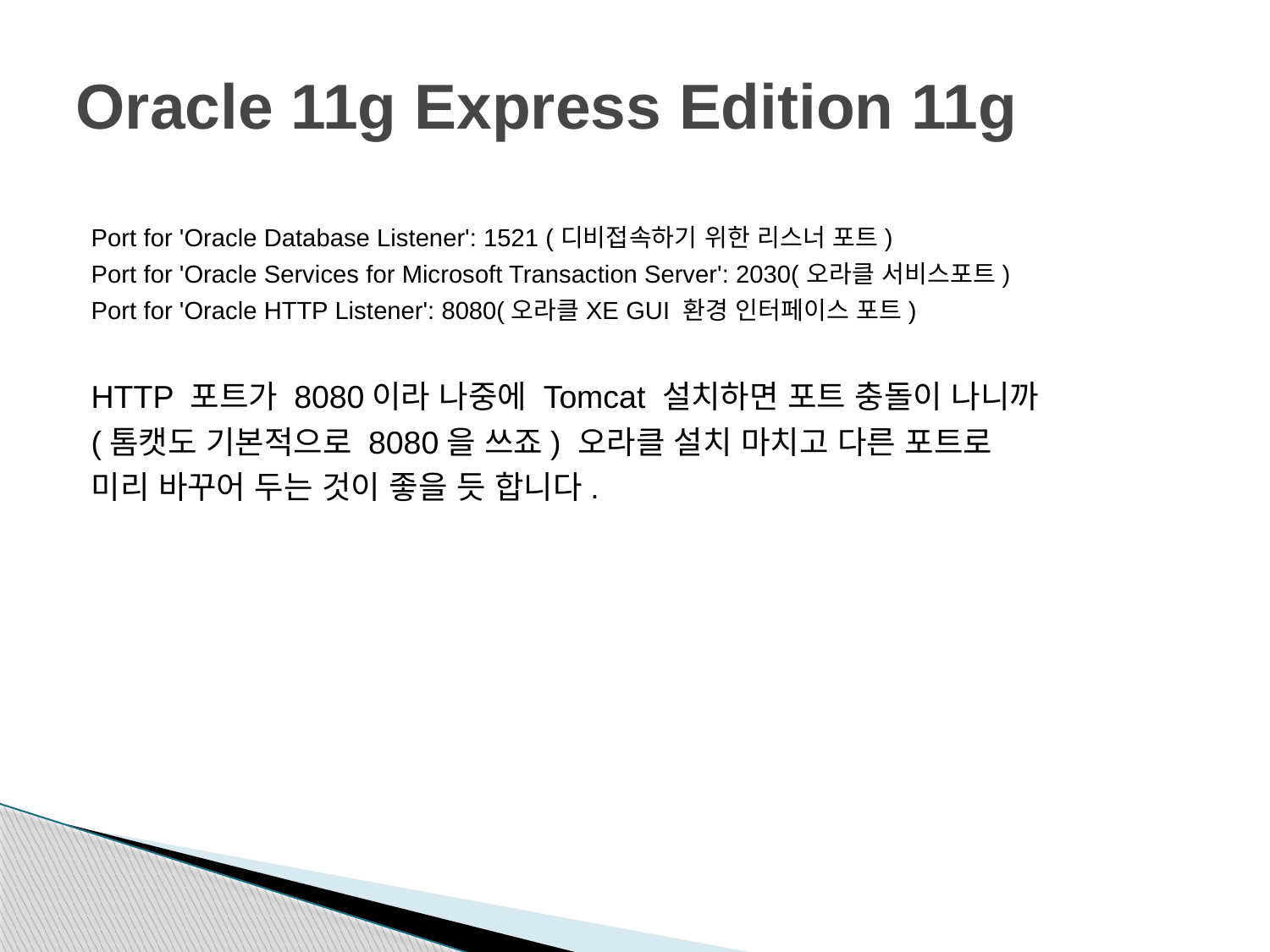

# Oracle 11g Express Edition 11g

Port for 'Oracle Database Listener': 1521 (디비접속하기 위한 리스너 포트)
Port for 'Oracle Services for Microsoft Transaction Server': 2030(오라클 서비스포트)
Port for 'Oracle HTTP Listener': 8080(오라클XE GUI 환경 인터페이스 포트)

HTTP 포트가 8080이라 나중에 Tomcat 설치하면 포트 충돌이 나니까
(톰캣도 기본적으로 8080을 쓰죠) 오라클 설치 마치고 다른 포트로
미리 바꾸어 두는 것이 좋을 듯 합니다.